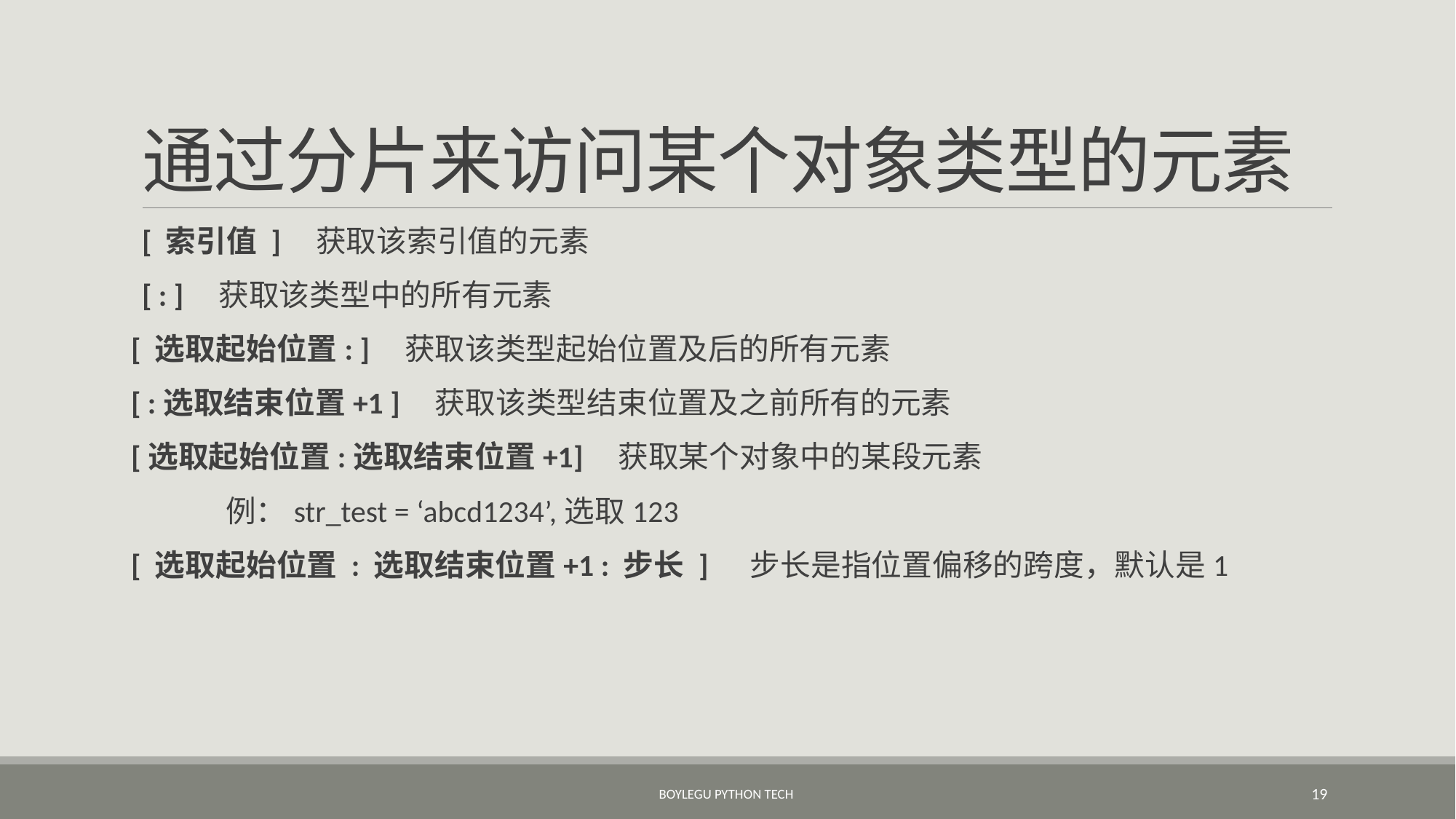

# 通过分片来访问某个对象类型的元素
[ 索引值 ]    获取该索引值的元素
[ : ]    获取该类型中的所有元素
[ 选取起始位置: ]    获取该类型起始位置及后的所有元素
[ :选取结束位置+1 ]    获取该类型结束位置及之前所有的元素
[选取起始位置:选取结束位置+1]    获取某个对象中的某段元素
             例：str_test = ‘abcd1234’,选取123
[ 选取起始位置 : 选取结束位置+1 : 步长 ]     步长是指位置偏移的跨度，默认是1

BoyleGu Python Tech
19